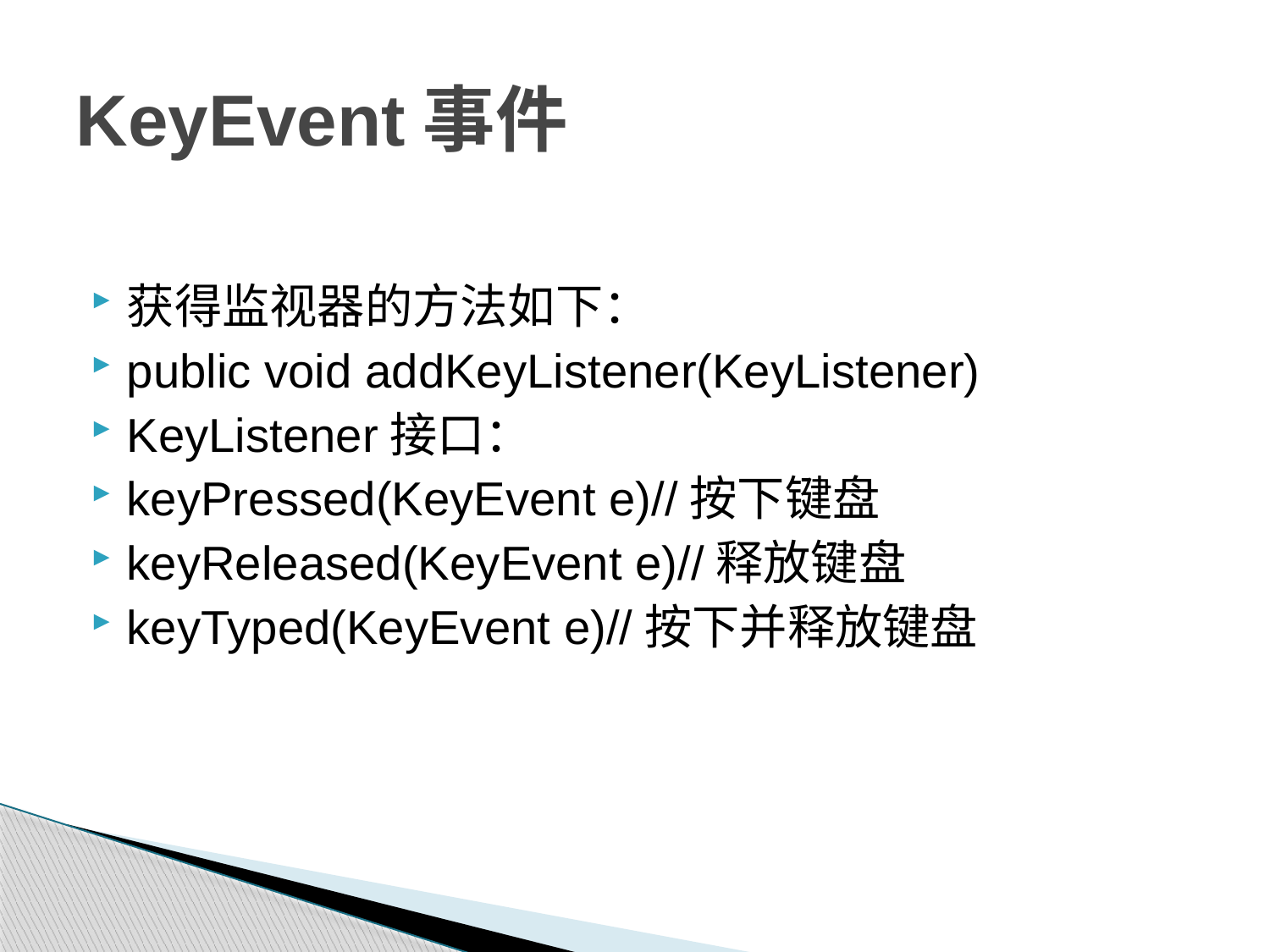

# KeyEvent事件

获得监视器的方法如下：
public void addKeyListener(KeyListener)
KeyListener接口：
keyPressed(KeyEvent e)//按下键盘
keyReleased(KeyEvent e)//释放键盘
keyTyped(KeyEvent e)//按下并释放键盘